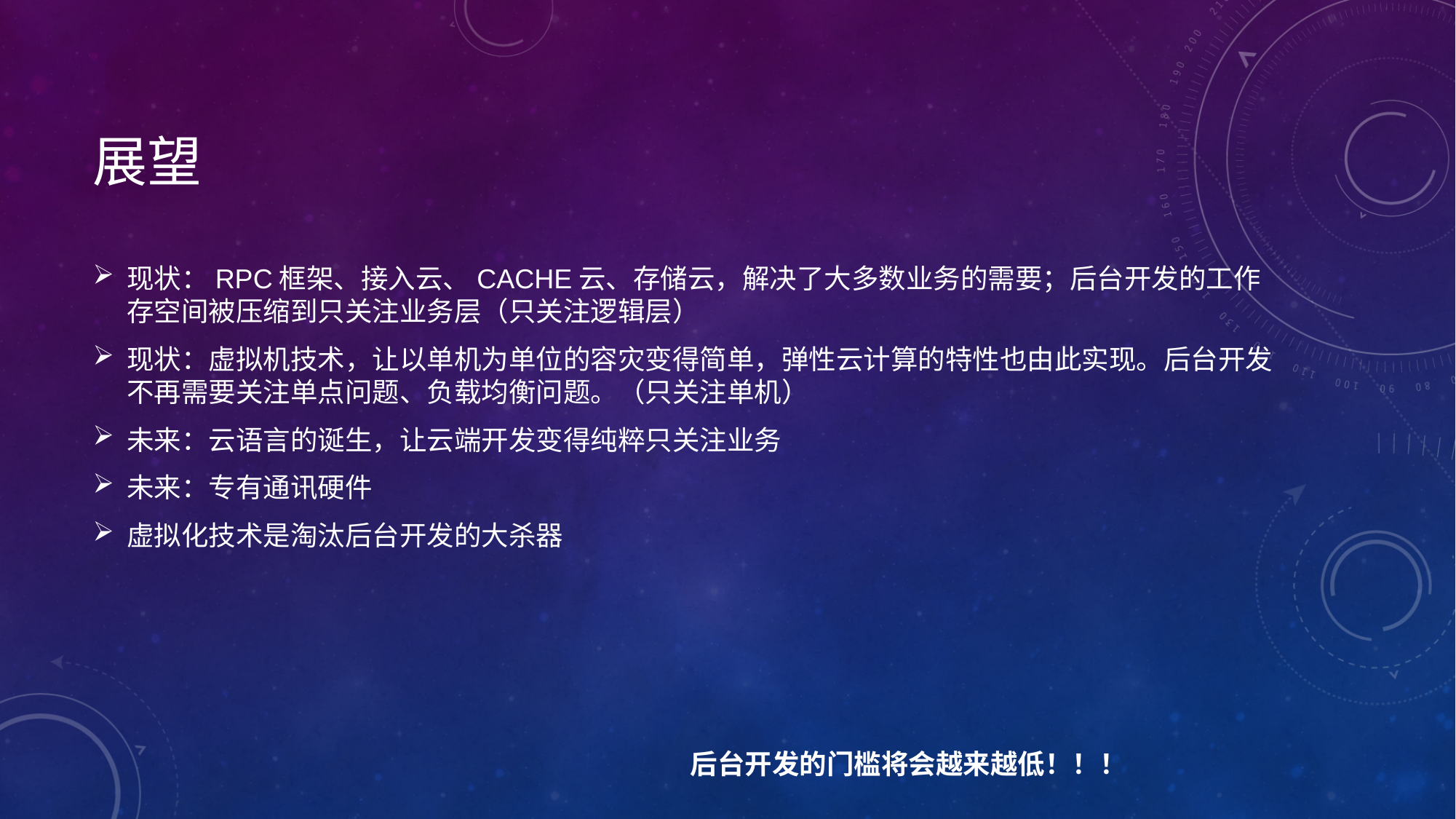

# 展望
现状：RPC框架、接入云、CACHE云、存储云，解决了大多数业务的需要；后台开发的工作存空间被压缩到只关注业务层（只关注逻辑层）
现状：虚拟机技术，让以单机为单位的容灾变得简单，弹性云计算的特性也由此实现。后台开发不再需要关注单点问题、负载均衡问题。（只关注单机）
未来：云语言的诞生，让云端开发变得纯粹只关注业务
未来：专有通讯硬件
虚拟化技术是淘汰后台开发的大杀器
后台开发的门槛将会越来越低！！！